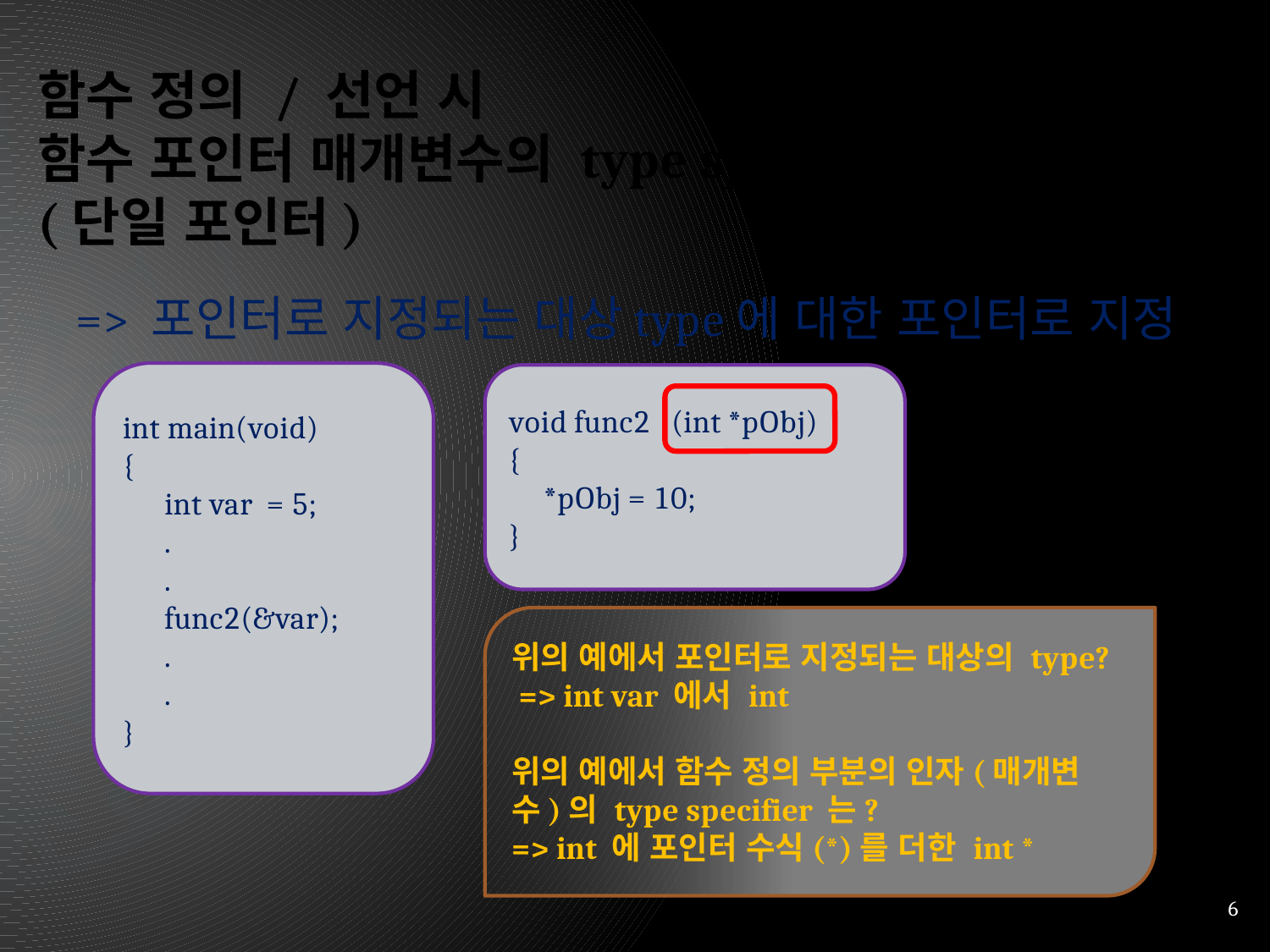

# 함수 정의 / 선언 시 함수 포인터 매개변수의 type specifier는 어떻게? (단일 포인터)
=> 포인터로 지정되는 대상type에 대한 포인터로 지정
int main(void)
{
      int var  = 5;
      .
      .
      func2(&var);
      .
      .
}
void func2   (int *pObj)
{
     *pObj = 10;
}

위의 예에서 포인터로 지정되는 대상의 type?
 => int var 에서 int

위의 예에서 함수 정의 부분의 인자(매개변수)의 type specifier 는?
=> int 에 포인터 수식(*)를 더한 int *

6